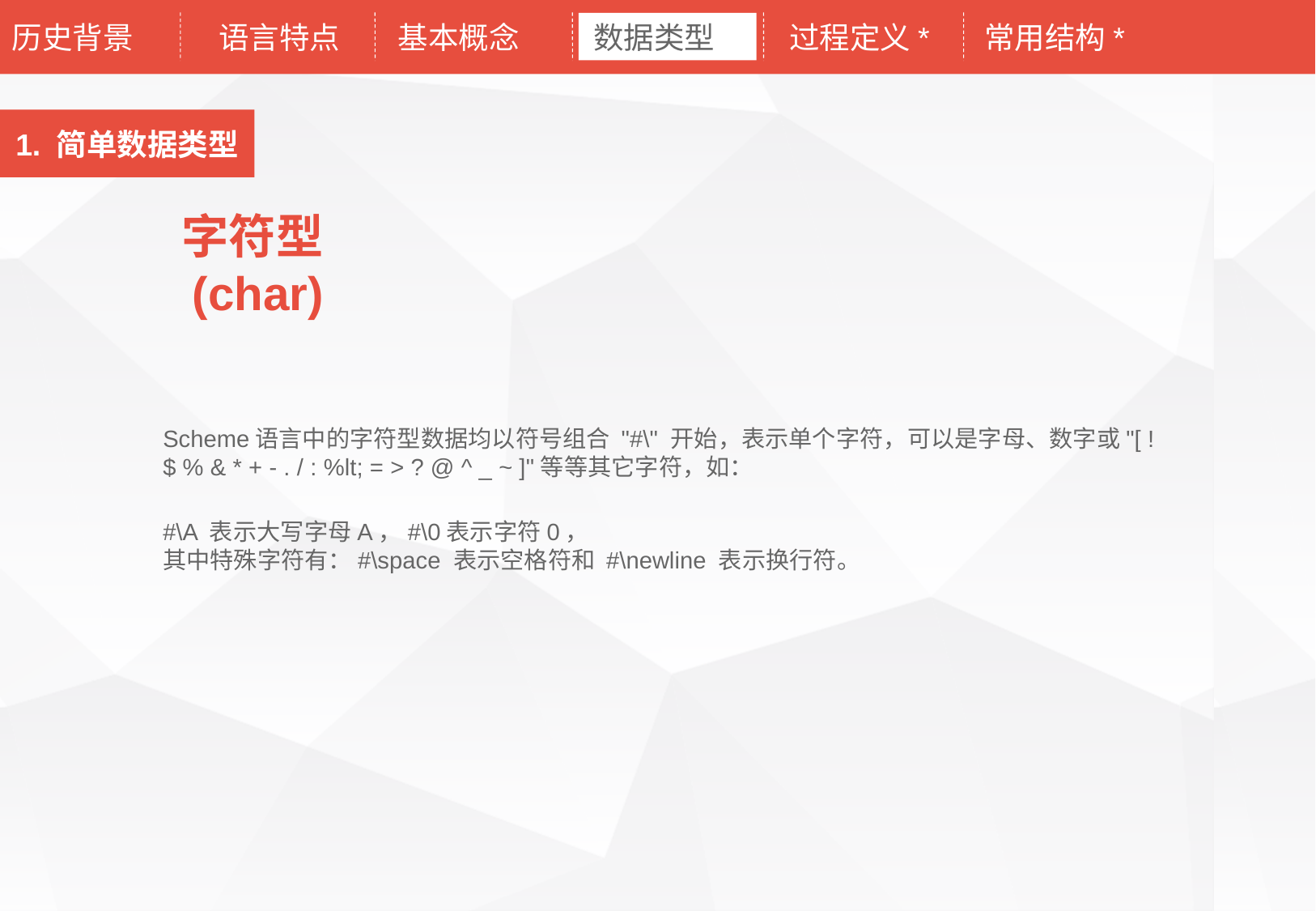

历史背景

语言特点

基本概念

数据类型

过程定义*

常用结构*

1. 简单数据类型
字符型(char)
Scheme语言中的字符型数据均以符号组合 "#\" 开始，表示单个字符，可以是字母、数字或"[ ! $ % & * + - . / : %lt; = > ? @ ^ _ ~ ]"等等其它字符，如：
#\A 表示大写字母A，#\0表示字符0，
其中特殊字符有：#\space 表示空格符和 #\newline 表示换行符。